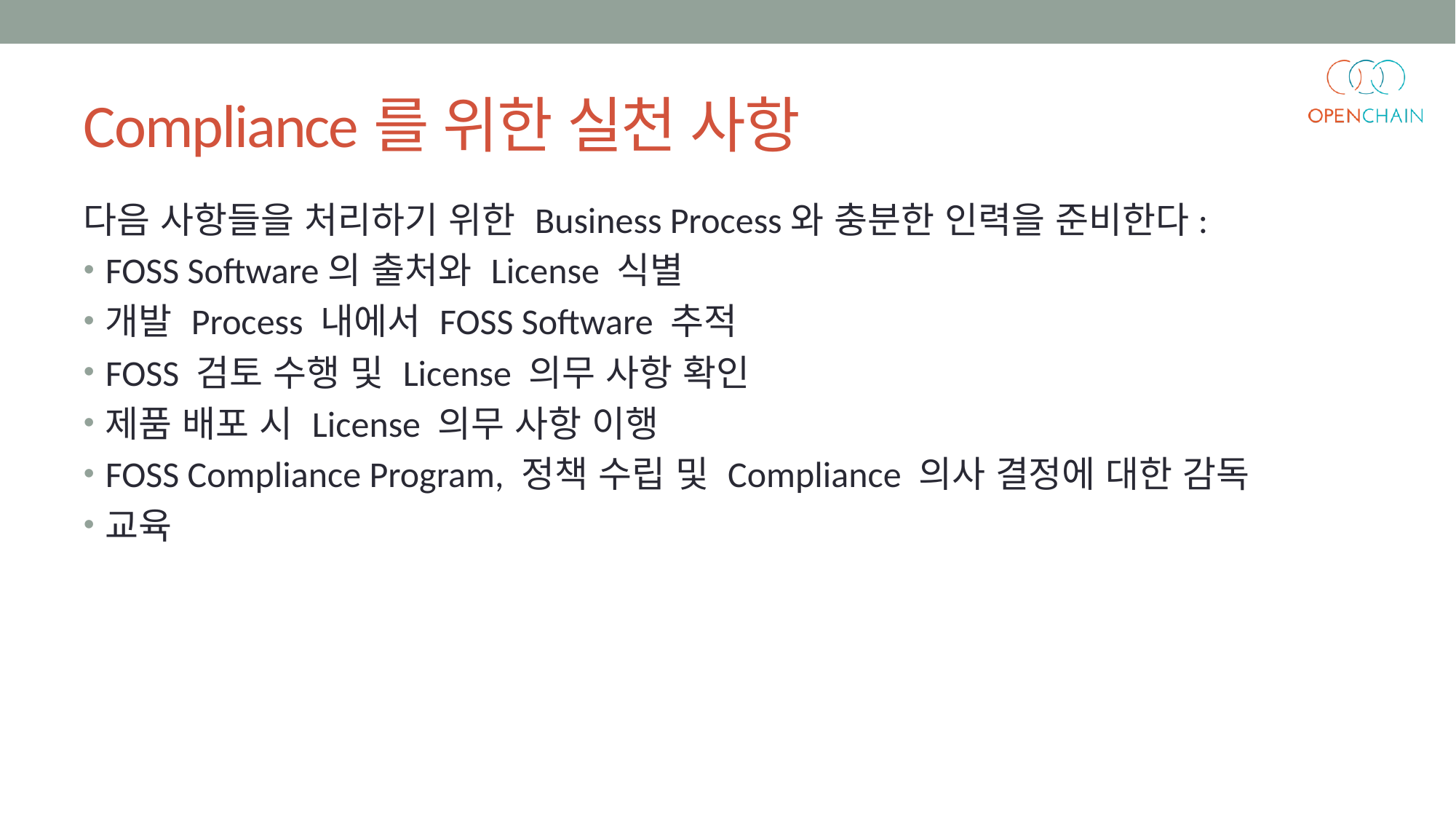

# Compliance를 위한 실천 사항
다음 사항들을 처리하기 위한 Business Process와 충분한 인력을 준비한다:
FOSS Software의 출처와 License 식별
개발 Process 내에서 FOSS Software 추적
FOSS 검토 수행 및 License 의무 사항 확인
제품 배포 시 License 의무 사항 이행
FOSS Compliance Program, 정책 수립 및 Compliance 의사 결정에 대한 감독
교육